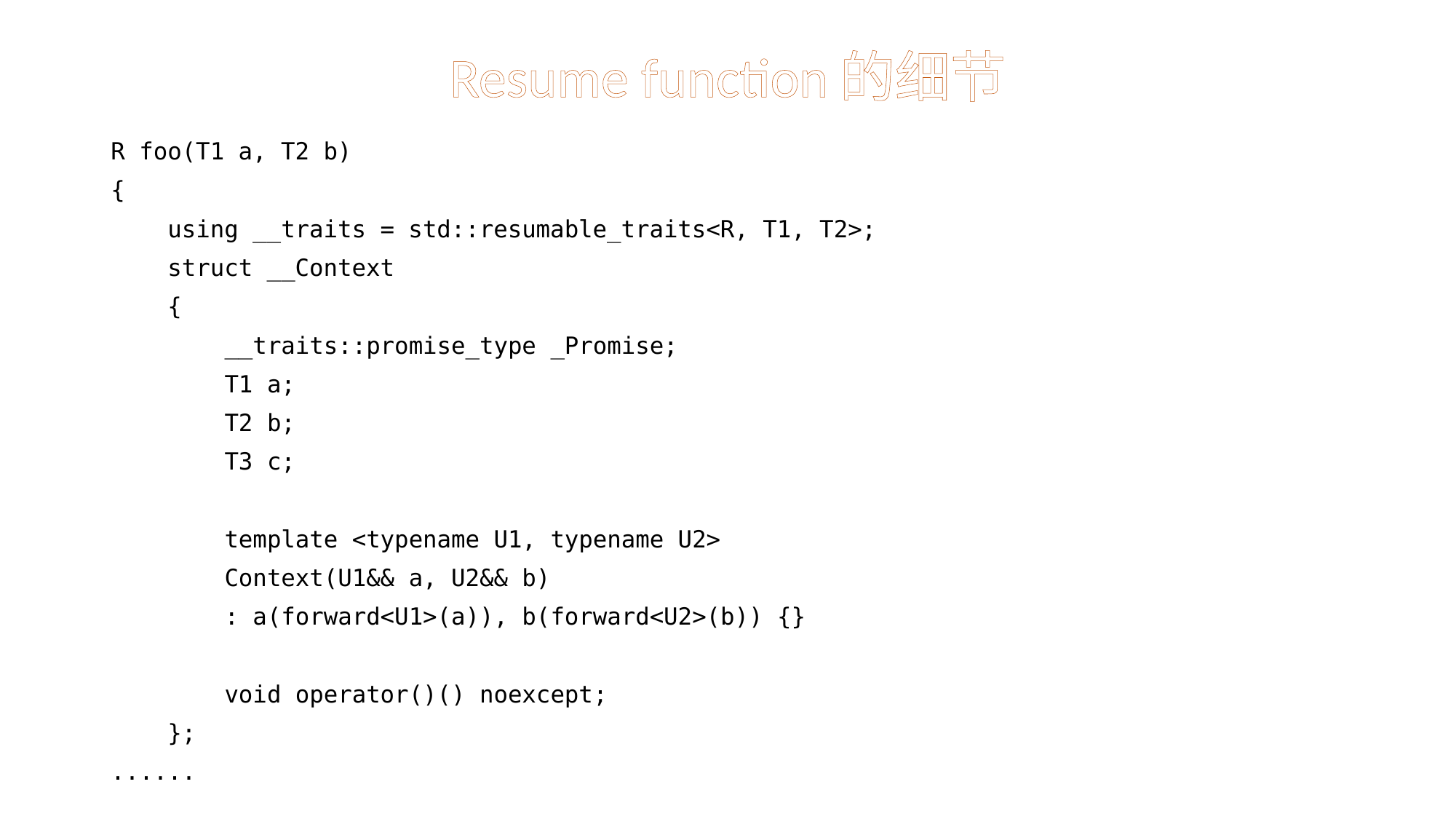

# Resume function的细节
R foo(T1 a, T2 b)
{
    using __traits = std::resumable_traits<R, T1, T2>;
    struct __Context
    {
        __traits::promise_type _Promise;
        T1 a;
        T2 b;
        T3 c;

        template <typename U1, typename U2>
        Context(U1&& a, U2&& b)
        : a(forward<U1>(a)), b(forward<U2>(b)) {}

        void operator()() noexcept;
    };
......